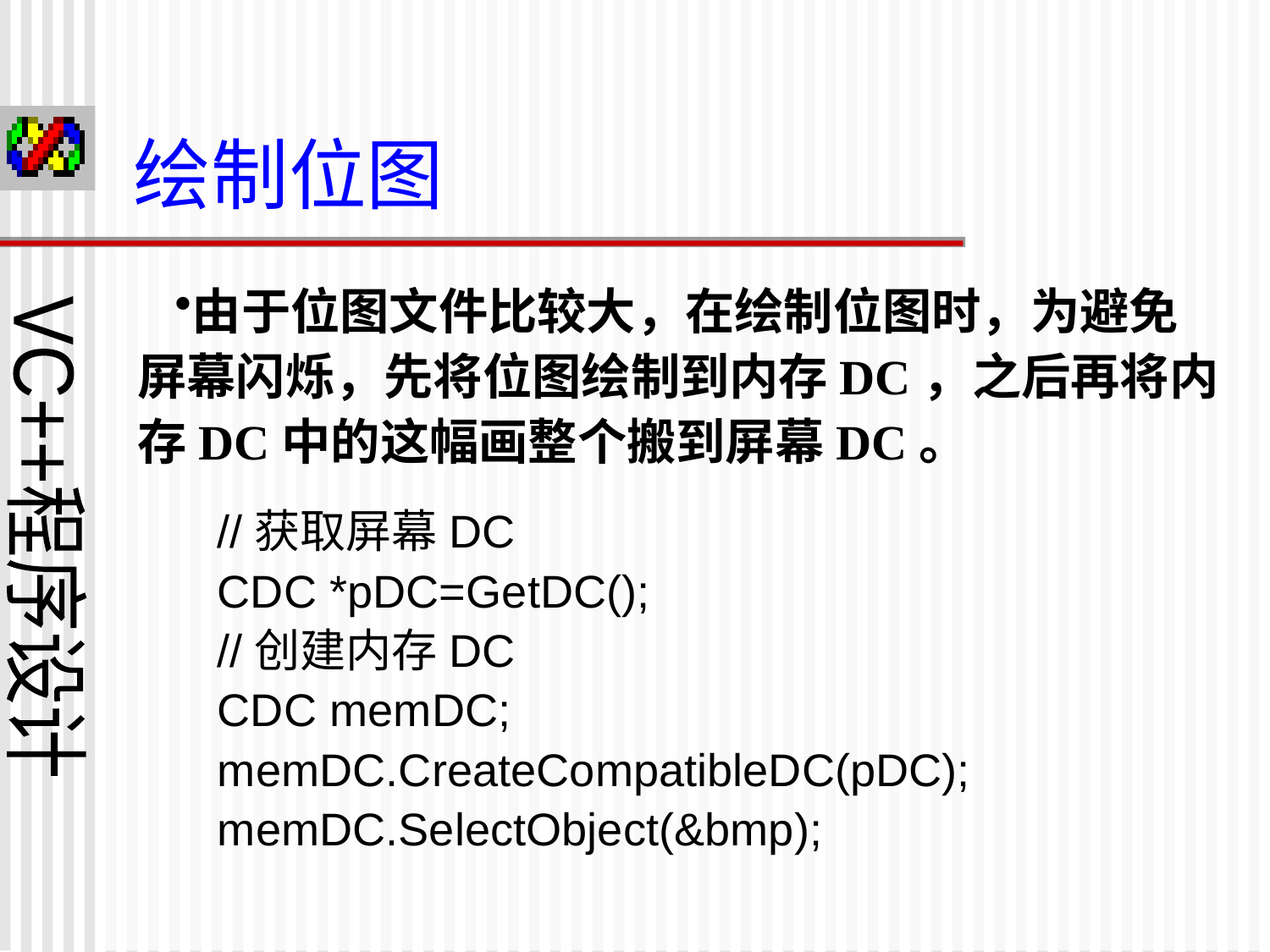

绘制位图
由于位图文件比较大，在绘制位图时，为避免屏幕闪烁，先将位图绘制到内存DC，之后再将内存DC中的这幅画整个搬到屏幕DC。
//获取屏幕DC
CDC *pDC=GetDC();
//创建内存DC
CDC memDC;
memDC.CreateCompatibleDC(pDC);
memDC.SelectObject(&bmp);